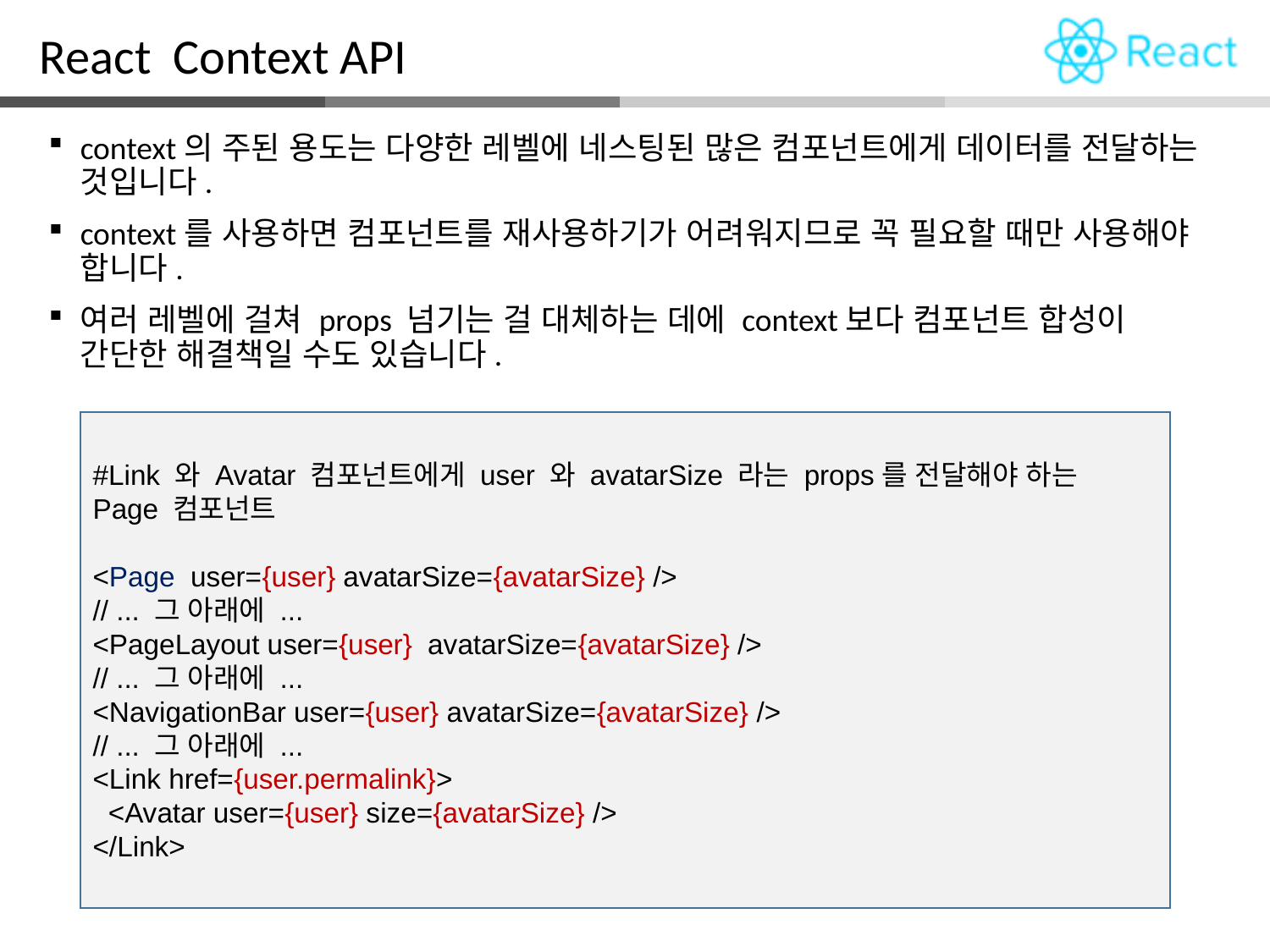

React  Context API
context의 주된 용도는 다양한 레벨에 네스팅된 많은 컴포넌트에게 데이터를 전달하는 것입니다.
context를 사용하면 컴포넌트를 재사용하기가 어려워지므로 꼭 필요할 때만 사용해야 합니다.
여러 레벨에 걸쳐 props 넘기는 걸 대체하는 데에 context보다 컴포넌트 합성이 간단한 해결책일 수도 있습니다.
#Link 와 Avatar 컴포넌트에게 user 와 avatarSize 라는 props를 전달해야 하는 Page 컴포넌트

<Page  user={user} avatarSize={avatarSize} />
// ... 그 아래에 ...
<PageLayout user={user}  avatarSize={avatarSize} />
// ... 그 아래에 ...
<NavigationBar user={user} avatarSize={avatarSize} />
// ... 그 아래에 ...
<Link href={user.permalink}>
  <Avatar user={user} size={avatarSize} />
</Link>